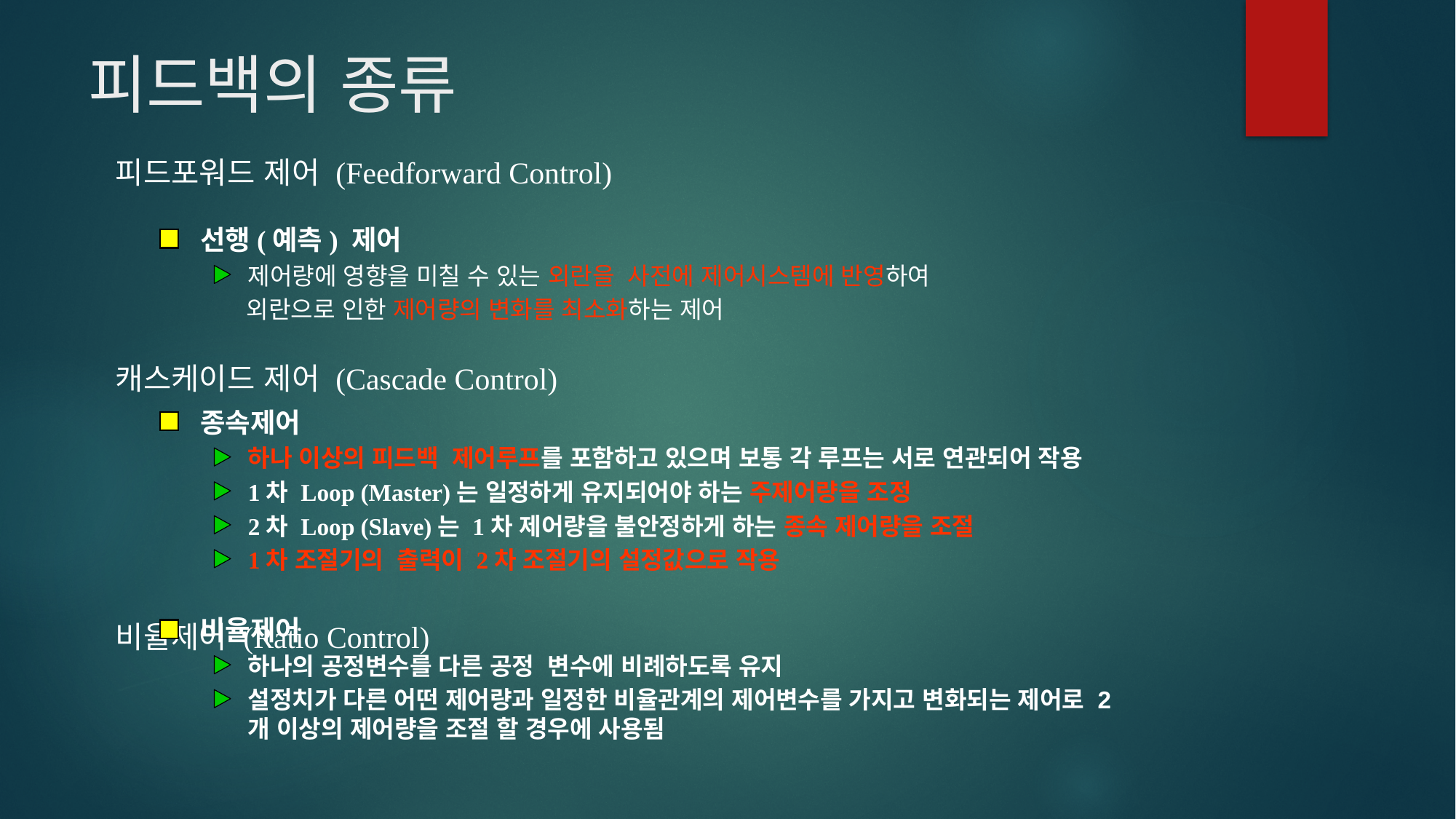

# 피드백의 종류
피드포워드 제어 (Feedforward Control)

캐스케이드 제어 (Cascade Control)

비율제어 (Ratio Control)
선행(예측) 제어
제어량에 영향을 미칠 수 있는 외란을  사전에 제어시스템에 반영하여
    외란으로 인한 제어량의 변화를 최소화하는 제어

종속제어
하나 이상의 피드백  제어루프를 포함하고 있으며 보통 각 루프는 서로 연관되어 작용
1차 Loop (Master)는 일정하게 유지되어야 하는 주제어량을 조정
2차 Loop (Slave)는 1차 제어량을 불안정하게 하는 종속 제어량을 조절
1차 조절기의  출력이 2차 조절기의 설정값으로 작용

비율제어
하나의 공정변수를 다른 공정  변수에 비례하도록 유지
설정치가 다른 어떤 제어량과 일정한 비율관계의 제어변수를 가지고 변화되는 제어로 2개 이상의 제어량을 조절 할 경우에 사용됨